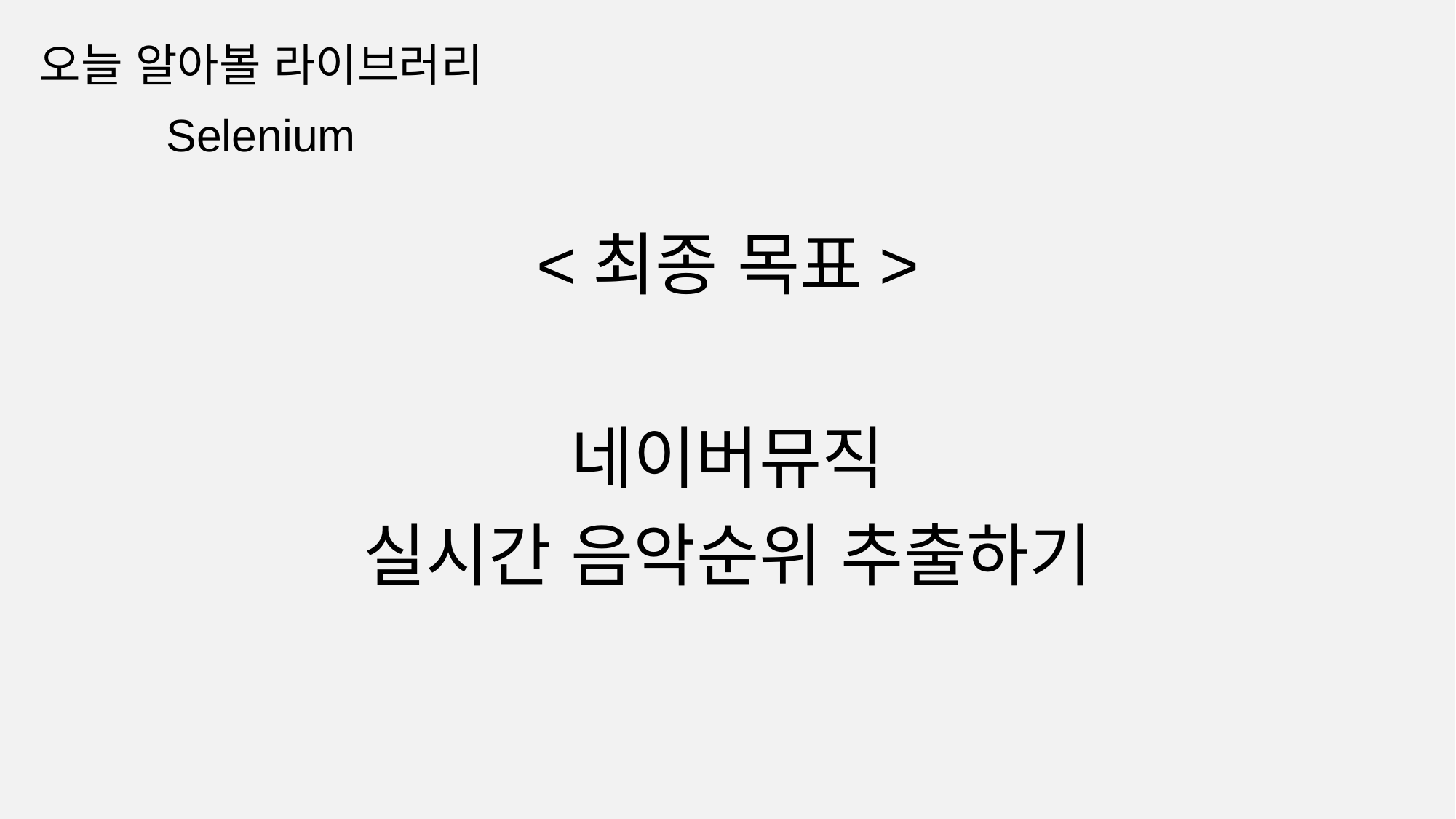

오늘 알아볼 라이브러리
Selenium
<최종 목표>

네이버뮤직
실시간 음악순위 추출하기